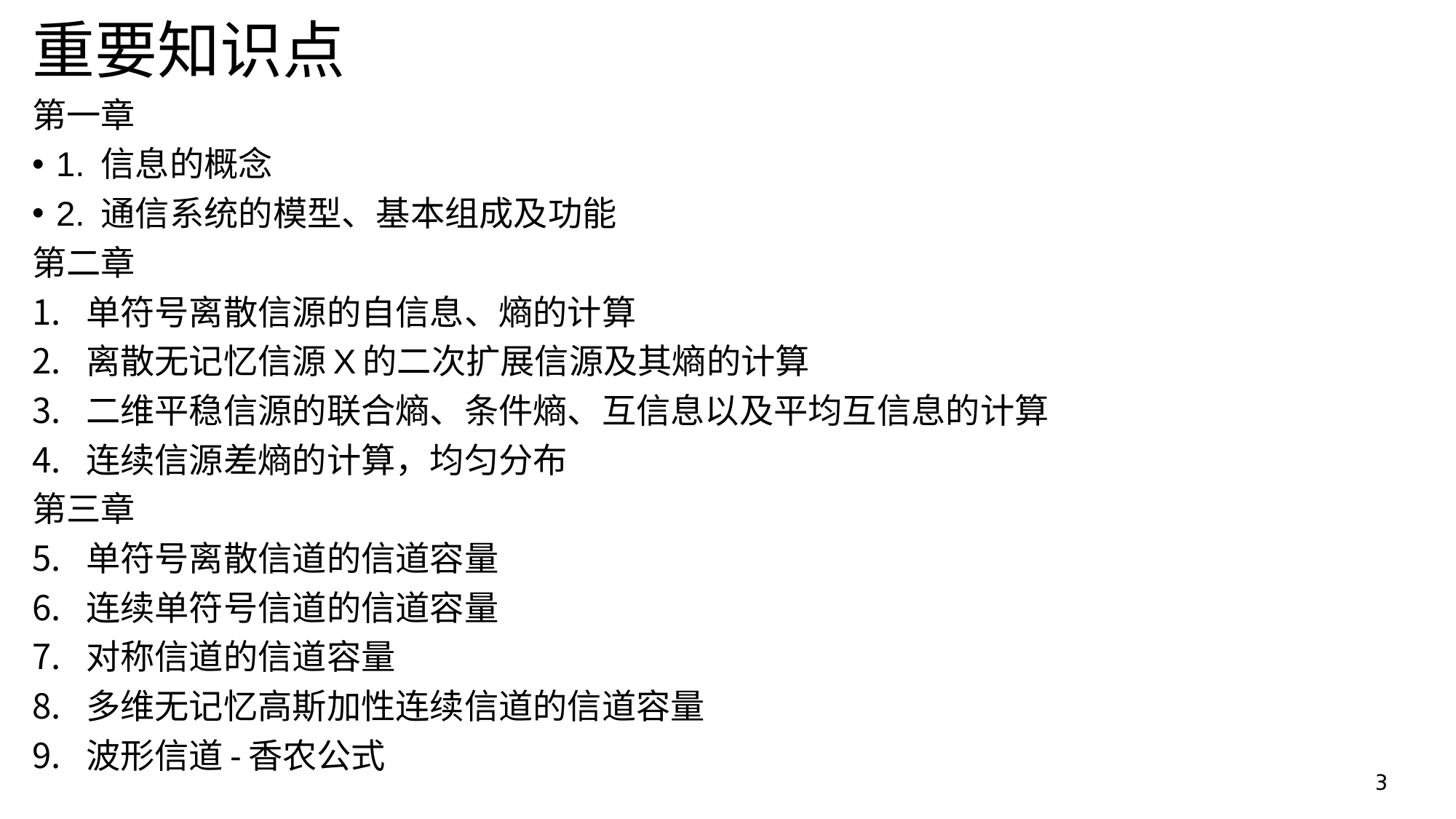

# 重要知识点
第一章
1. 信息的概念
2. 通信系统的模型、基本组成及功能
第二章
单符号离散信源的自信息、熵的计算
离散无记忆信源X的二次扩展信源及其熵的计算
二维平稳信源的联合熵、条件熵、互信息以及平均互信息的计算
连续信源差熵的计算，均匀分布
第三章
单符号离散信道的信道容量
连续单符号信道的信道容量
对称信道的信道容量
多维无记忆高斯加性连续信道的信道容量
波形信道-香农公式

3